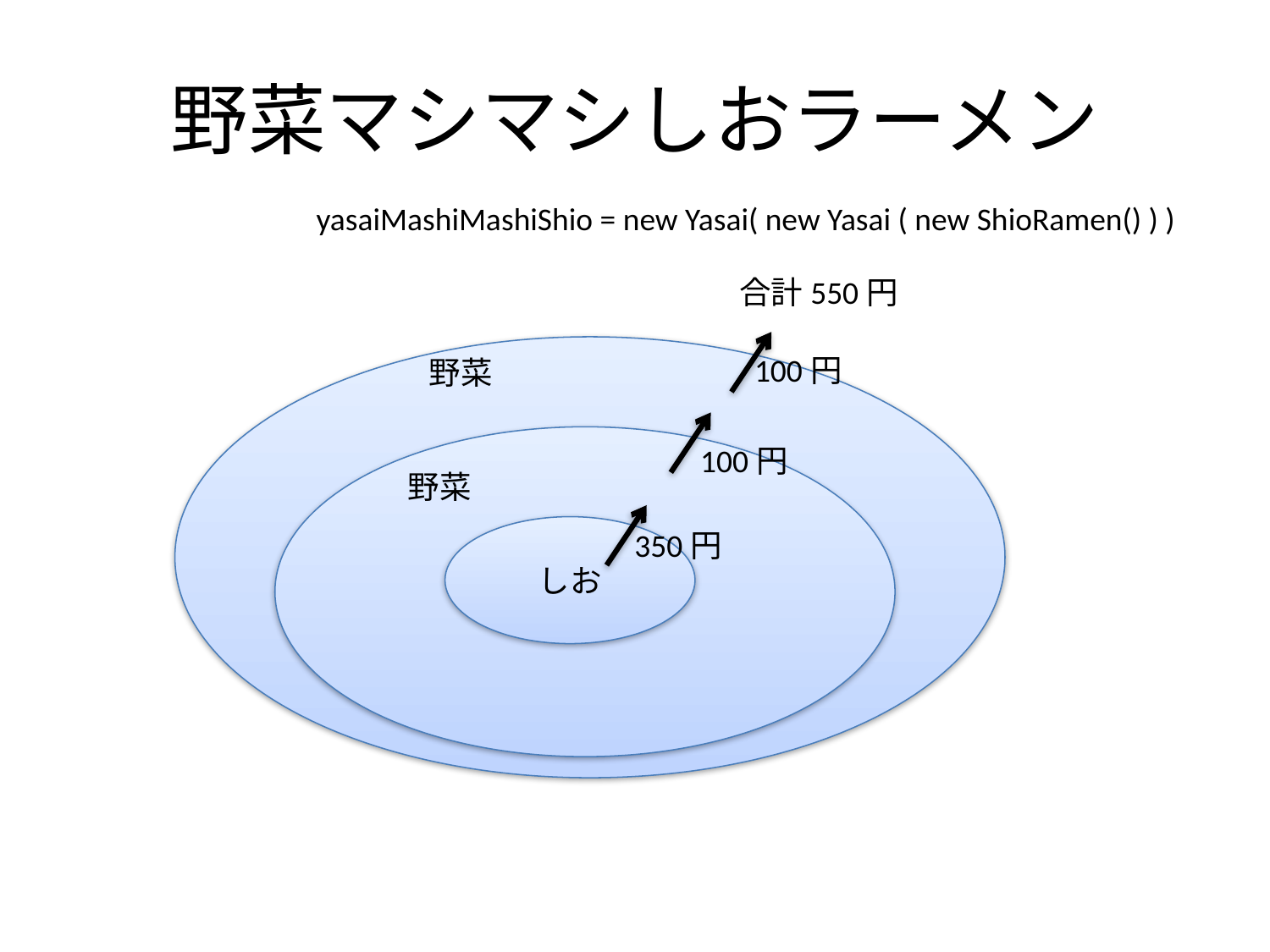

# 野菜マシマシしおラーメン
yasaiMashiMashiShio = new Yasai( new Yasai ( new ShioRamen() ) )
合計550円

100円
野菜

100円
野菜
しお
350円